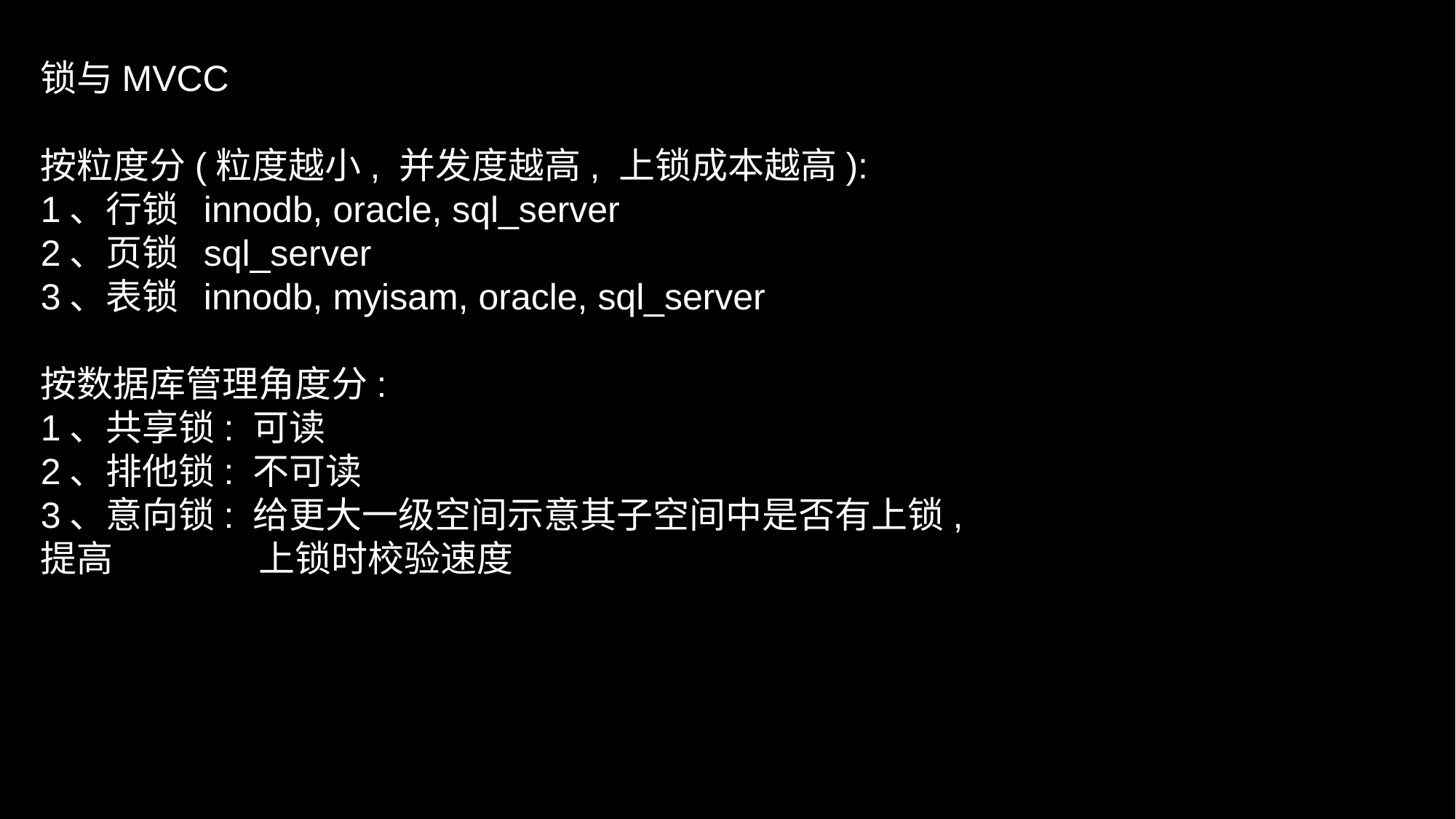

锁与MVCC

按粒度分(粒度越小, 并发度越高, 上锁成本越高):
1、行锁  innodb, oracle, sql_server
2、页锁  sql_server
3、表锁  innodb, myisam, oracle, sql_server

按数据库管理角度分:
1、共享锁: 可读
2、排他锁: 不可读
3、意向锁: 给更大一级空间示意其子空间中是否有上锁, 提高		上锁时校验速度